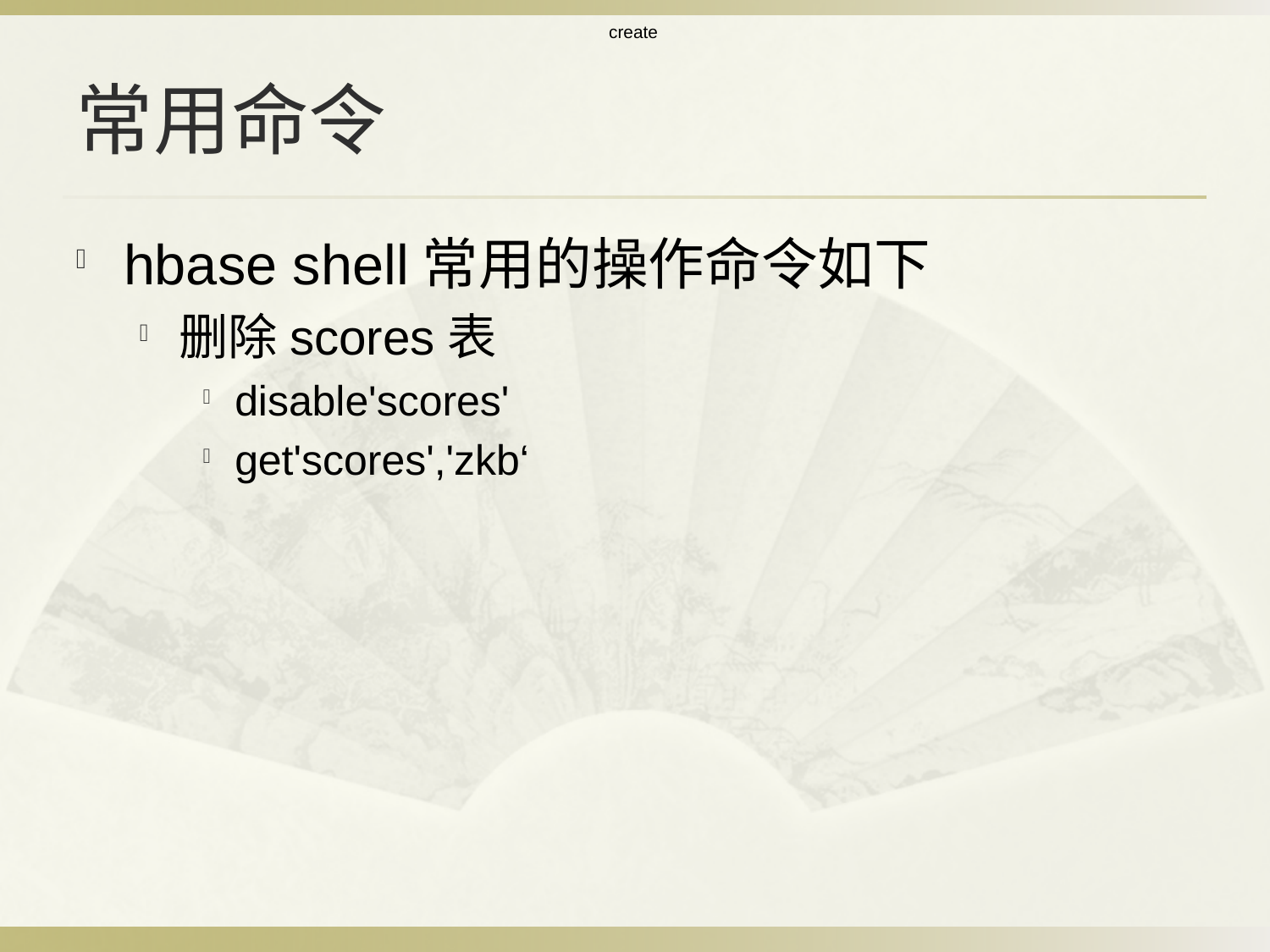

create
# 常用命令
hbase shell常用的操作命令如下
删除scores表
disable'scores'
get'scores','zkb‘